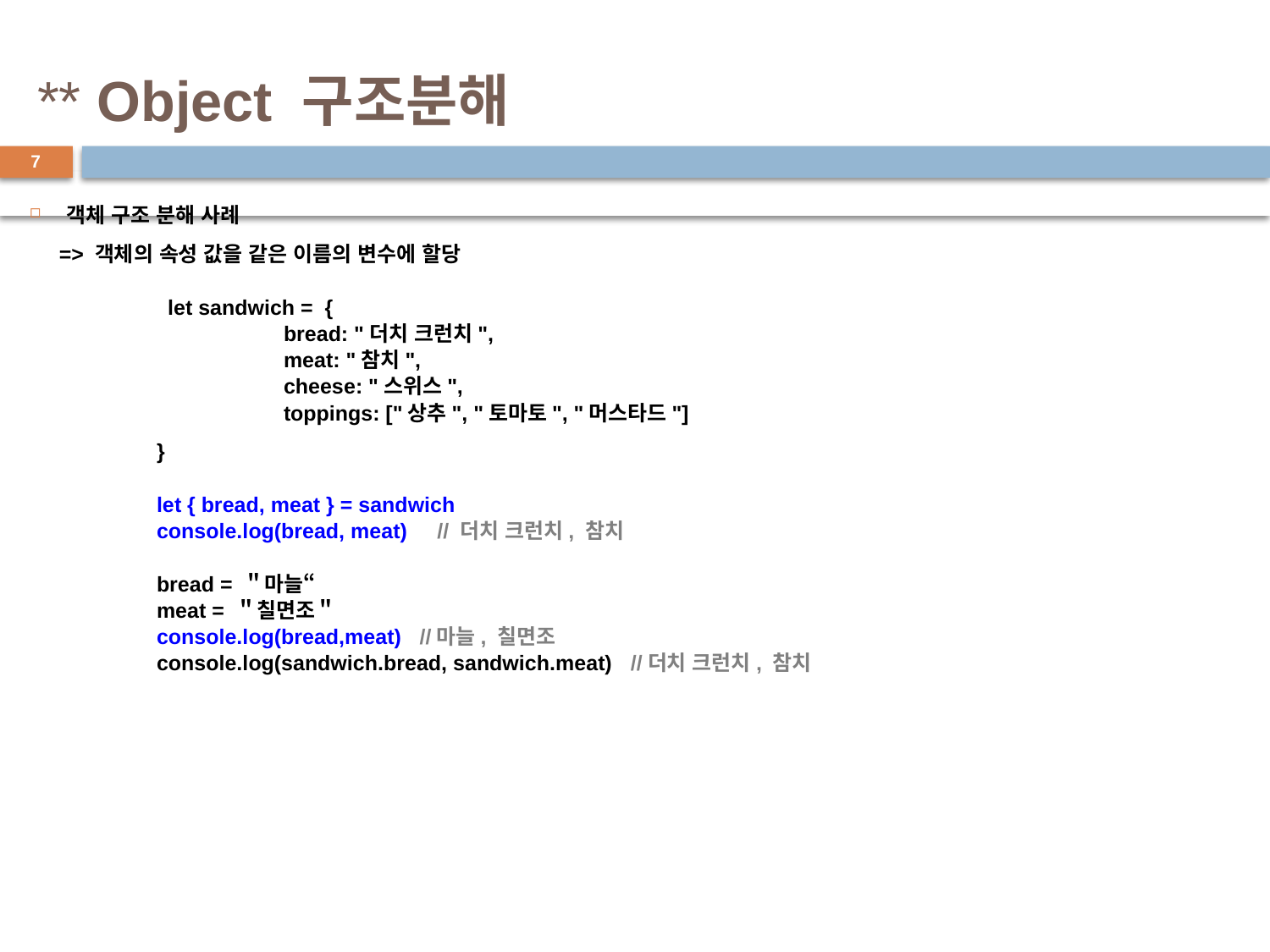

# ** Object 구조분해
7
객체 구조 분해 사례
     => 객체의 속성 값을 같은 이름의 변수에 할당
	 let sandwich =  {
		bread: "더치 크런치",
		meat: "참치",
		cheese: "스위스",
		toppings: ["상추", "토마토", "머스타드"]
	}
	let { bread, meat } = sandwich
	console.log(bread, meat)     // 더치 크런치, 참치
	bread = ＂마늘“
	meat = ＂칠면조＂
	console.log(bread,meat)   //마늘, 칠면조
	console.log(sandwich.bread, sandwich.meat)   //더치 크런치, 참치